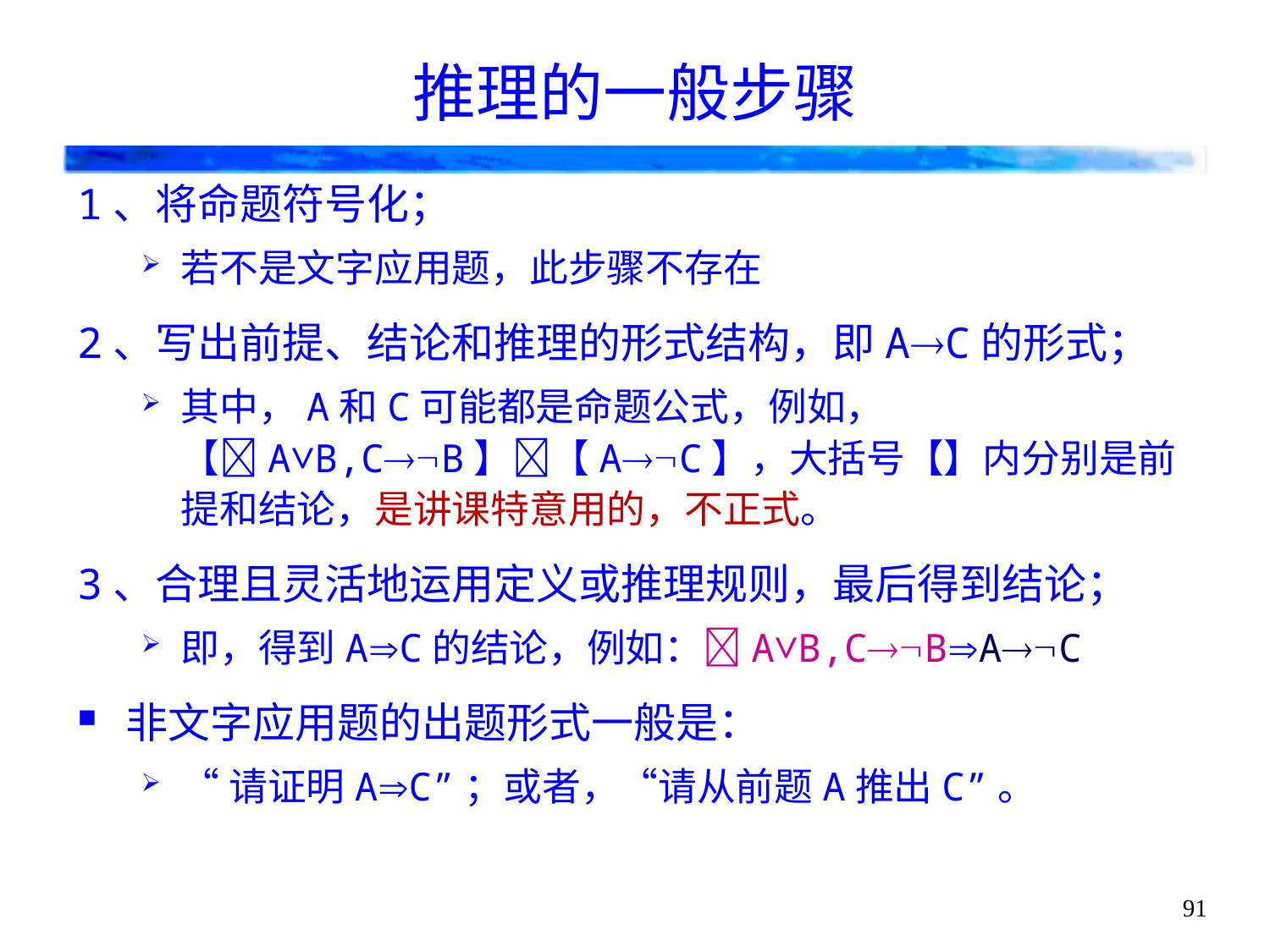

# 推理的一般步骤
1、将命题符号化；
若不是文字应用题，此步骤不存在
2、写出前提、结论和推理的形式结构，即A→C的形式；
其中，A和C可能都是命题公式，例如，【¬A∨B,C→¬B】→【A→¬C】，大括号【】内分别是前提和结论，是讲课特意用的，不正式。
3、合理且灵活地运用定义或推理规则，最后得到结论；
即，得到A⇒C的结论，例如：¬A∨B,C→¬B⇒A→¬C
非文字应用题的出题形式一般是：
“请证明A⇒C”；或者，“请从前题A推出C”。
91